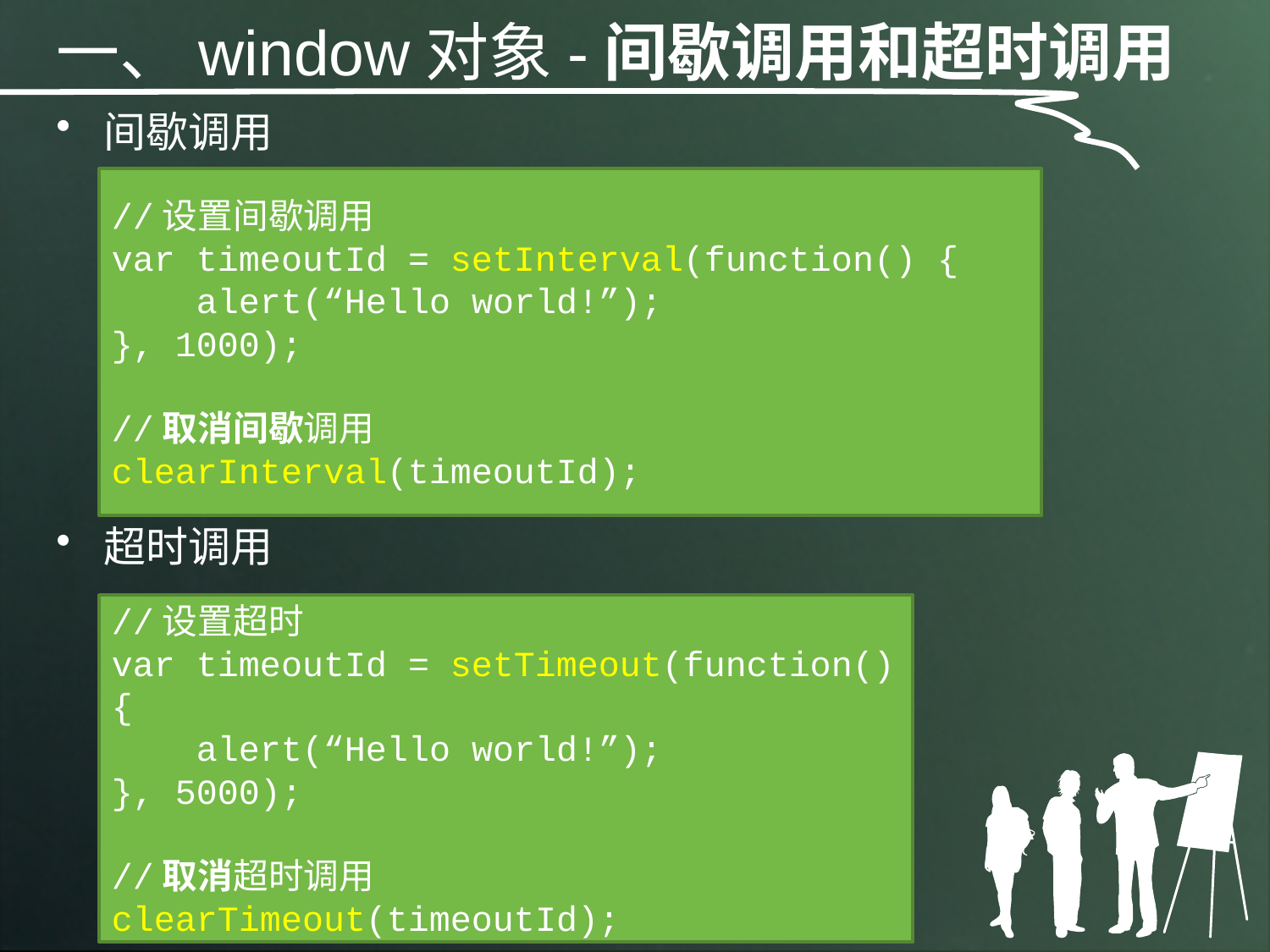

一、window对象-间歇调用和超时调用

间歇调用

超时调用
//设置间歇调用
var timeoutId = setInterval(function() {
    alert(“Hello world!”);
}, 1000);

//取消间歇调用
clearInterval(timeoutId);
//设置超时
var timeoutId = setTimeout(function() {
    alert(“Hello world!”);
}, 5000);

//取消超时调用
clearTimeout(timeoutId);